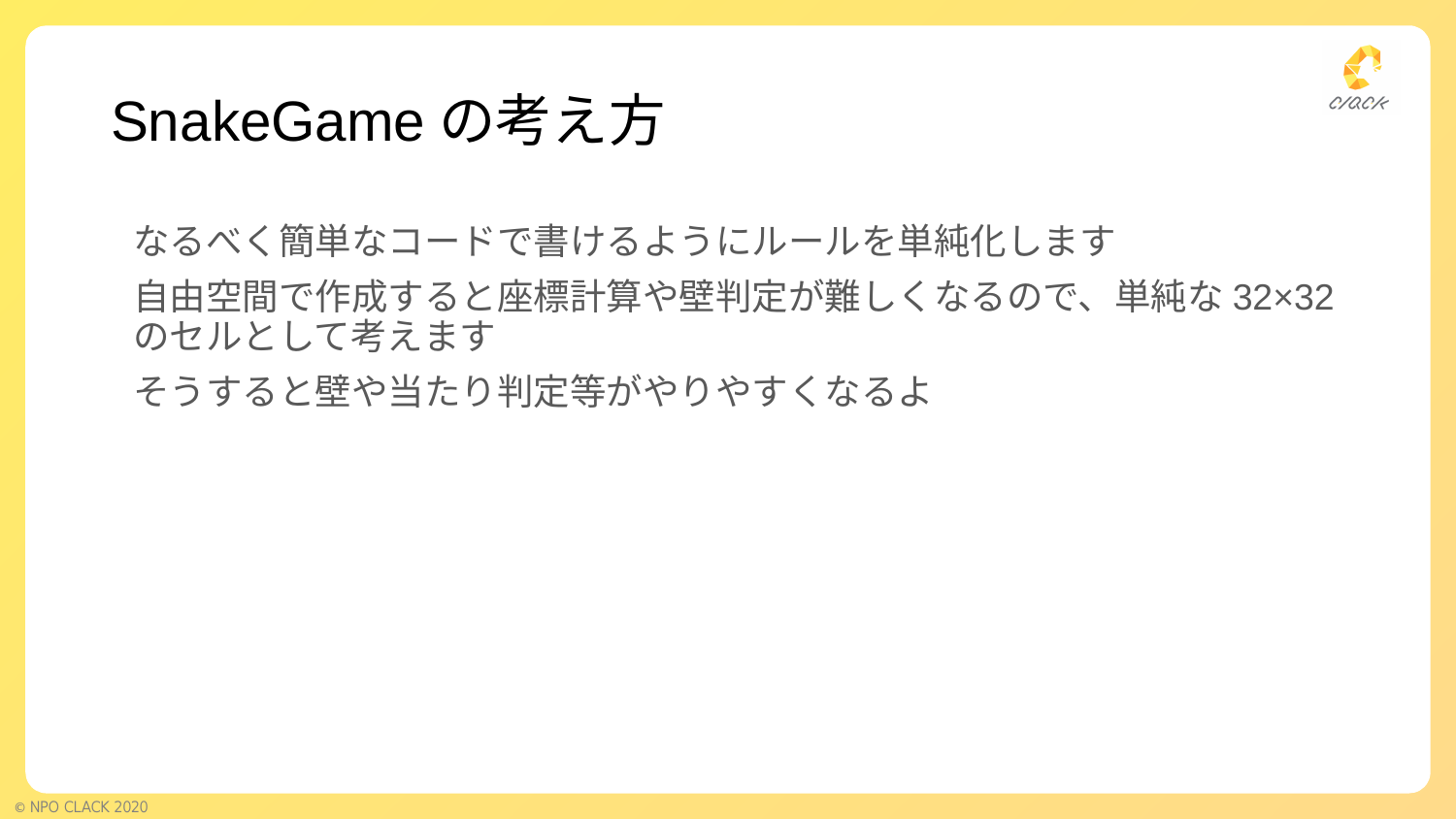

# SnakeGameの考え方
なるべく簡単なコードで書けるようにルールを単純化します
自由空間で作成すると座標計算や壁判定が難しくなるので、単純な32×32のセルとして考えます
そうすると壁や当たり判定等がやりやすくなるよ